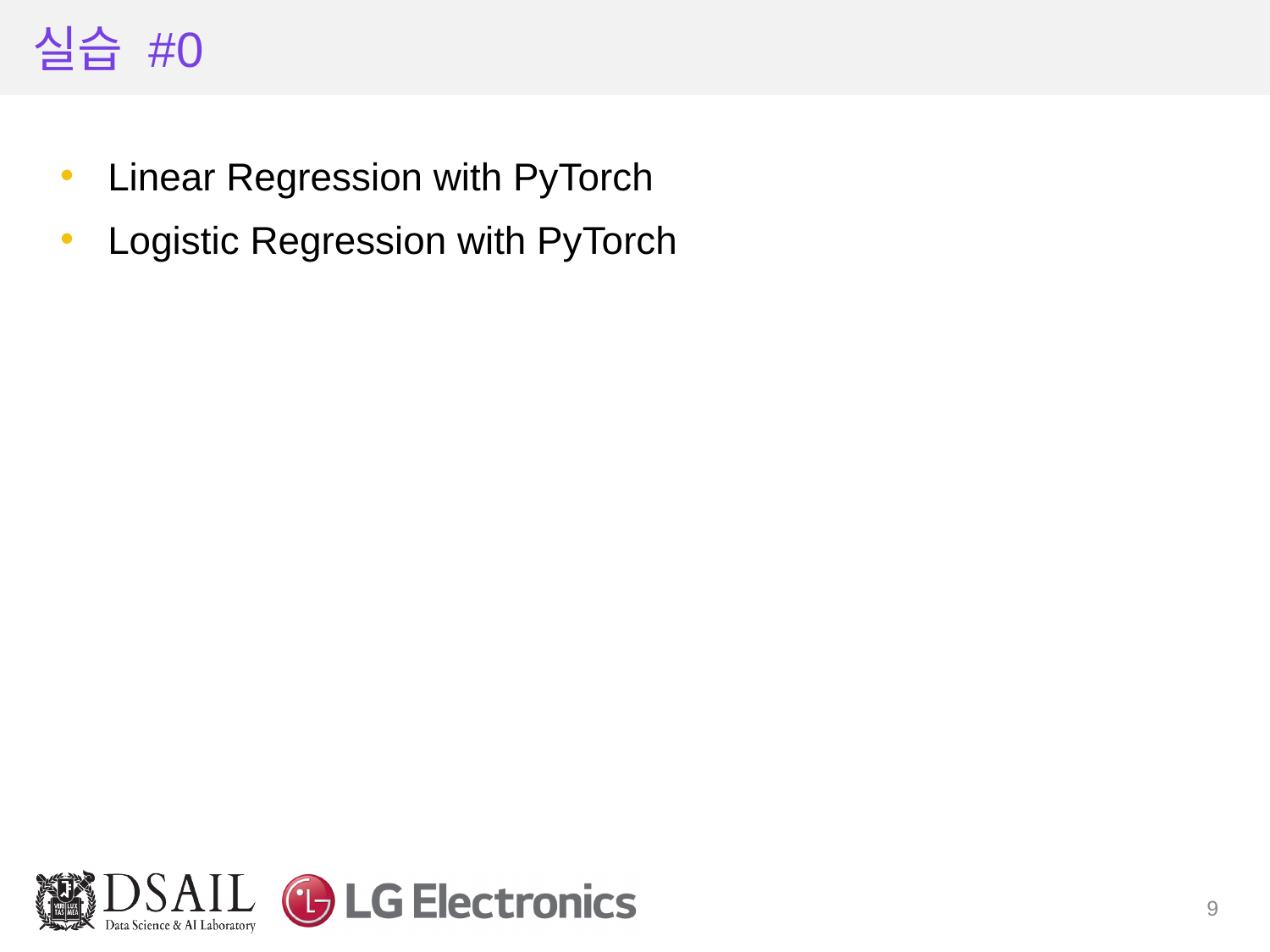

# 실습 #0
Linear Regression with PyTorch
Logistic Regression with PyTorch
9